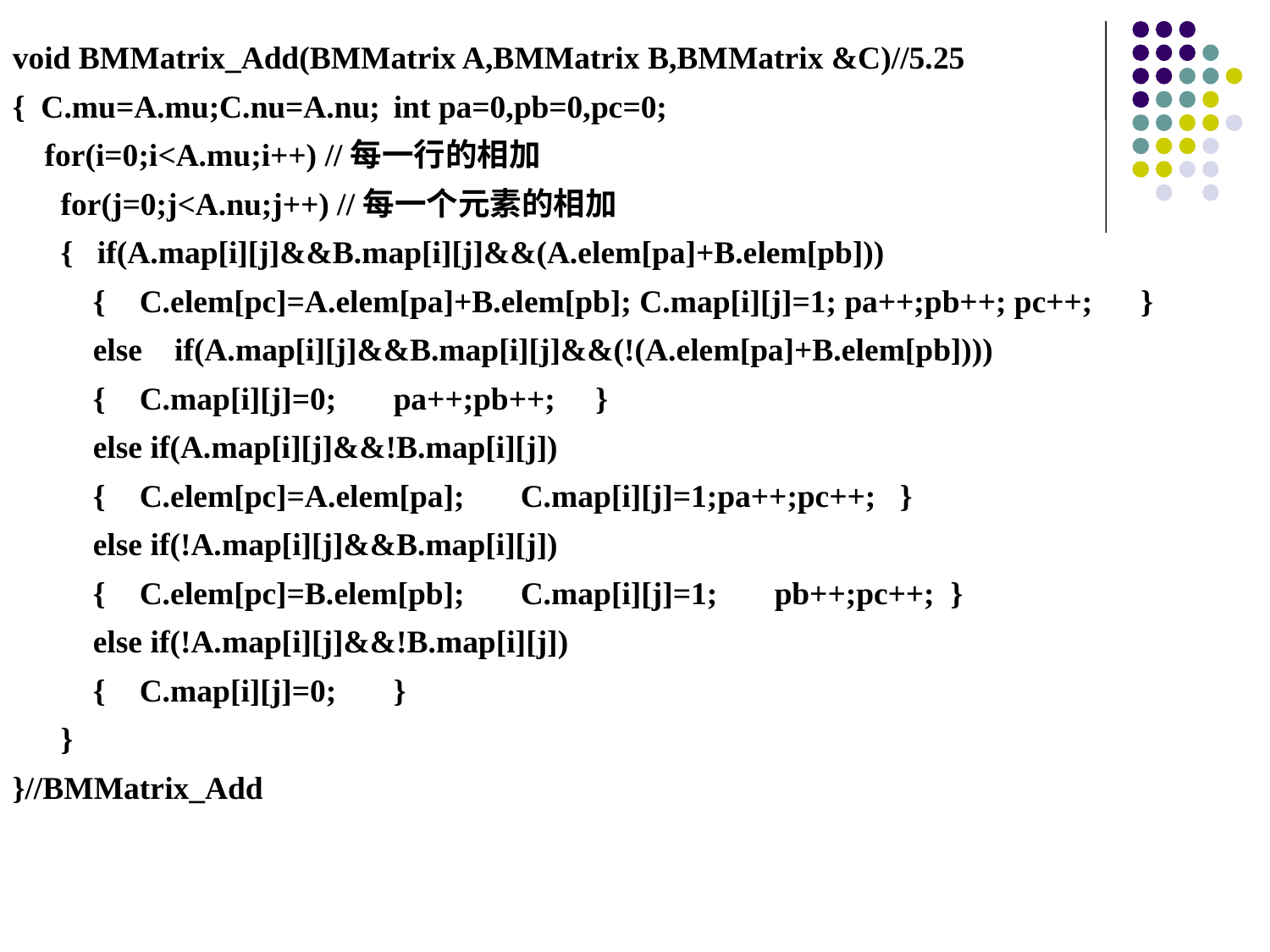

void BMMatrix_Add(BMMatrix A,BMMatrix B,BMMatrix &C)//5.25
{  C.mu=A.mu;C.nu=A.nu;	int pa=0,pb=0,pc=0;
    for(i=0;i<A.mu;i++) //每一行的相加
      for(j=0;j<A.nu;j++) //每一个元素的相加
      {   if(A.map[i][j]&&B.map[i][j]&&(A.elem[pa]+B.elem[pb]))
          {	C.elem[pc]=A.elem[pa]+B.elem[pb]; C.map[i][j]=1; pa++;pb++; pc++;      }
          else    if(A.map[i][j]&&B.map[i][j]&&(!(A.elem[pa]+B.elem[pb])))
          {	C.map[i][j]=0;	pa++;pb++;     }
          else if(A.map[i][j]&&!B.map[i][j])
          {	C.elem[pc]=A.elem[pa];	C.map[i][j]=1;pa++;pc++;   }
          else if(!A.map[i][j]&&B.map[i][j])
          {	C.elem[pc]=B.elem[pb];	C.map[i][j]=1;	pb++;pc++;  }
          else if(!A.map[i][j]&&!B.map[i][j])
          {	C.map[i][j]=0;	}
      }
}//BMMatrix_Add